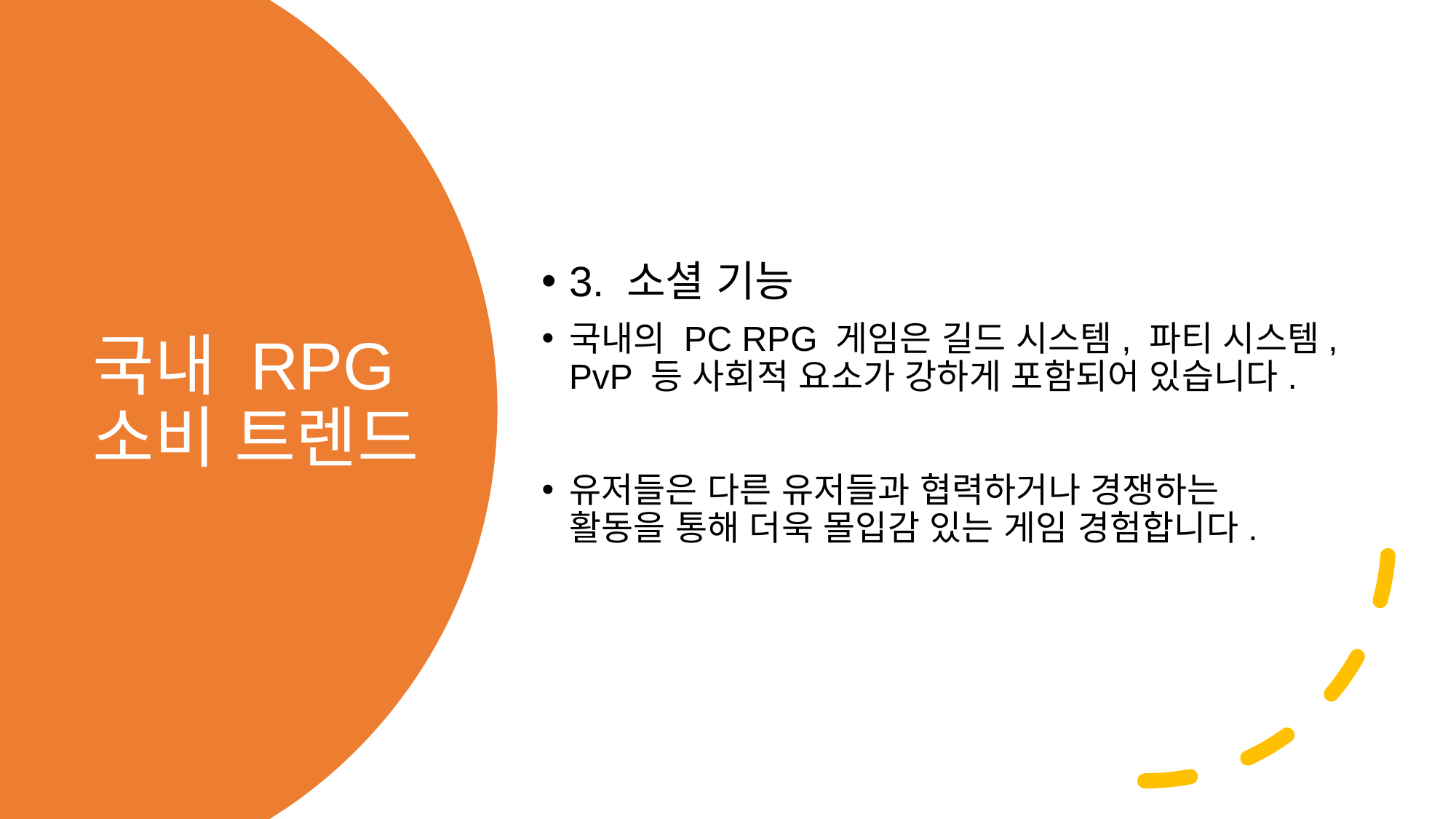

3. 소셜 기능
국내의 PC RPG 게임은 길드 시스템, 파티 시스템, PvP 등 사회적 요소가 강하게 포함되어 있습니다.

유저들은 다른 유저들과 협력하거나 경쟁하는   활동을 통해 더욱 몰입감 있는 게임 경험합니다.
# 국내 RPG 소비 트렌드